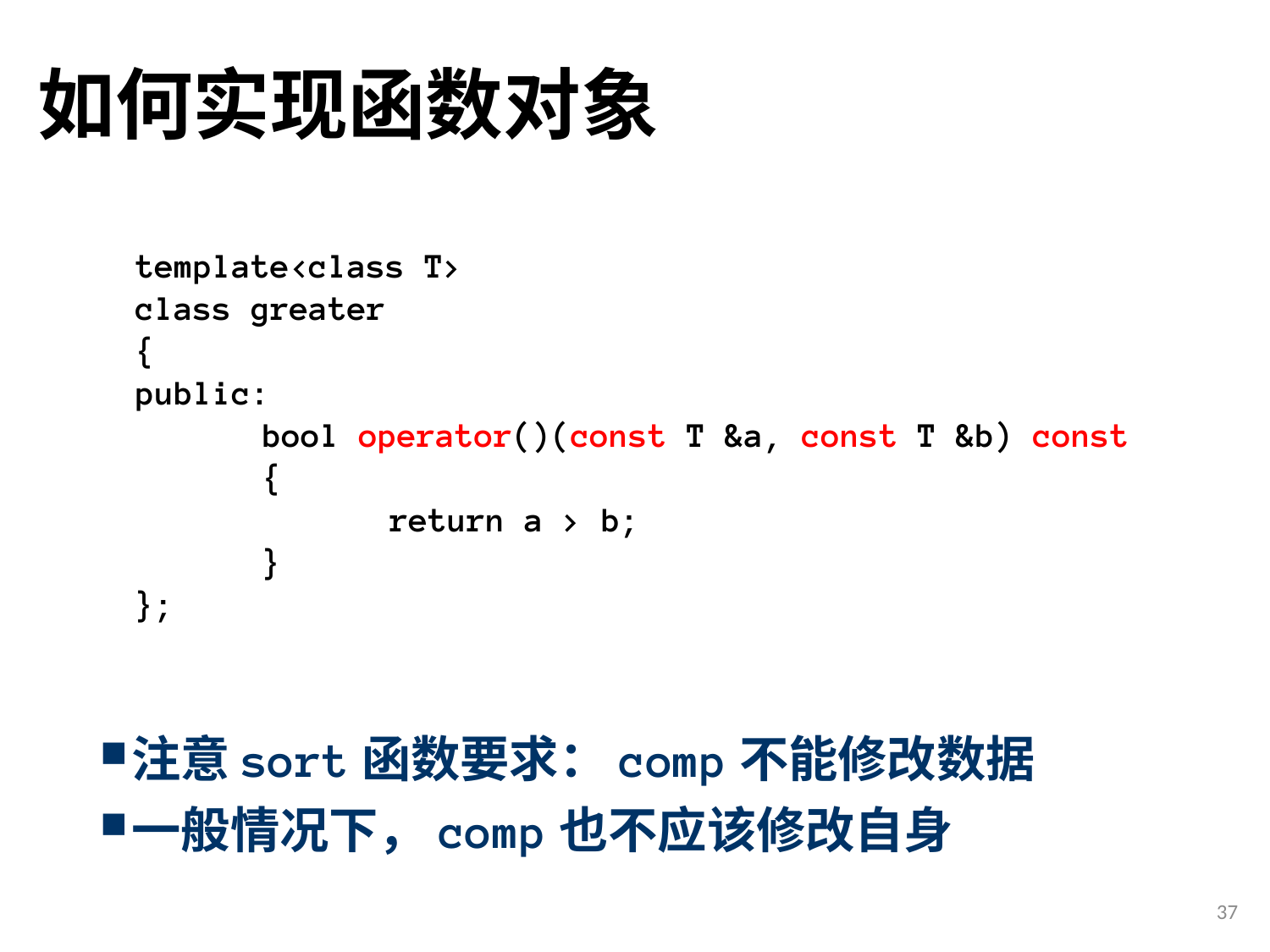

# 如何实现函数对象

注意sort函数要求：comp不能修改数据
一般情况下，comp也不应该修改自身
template<class T>
class greater
{
public:
	bool operator()(const T &a, const T &b) const
	{
		return a > b;
	}
};
37